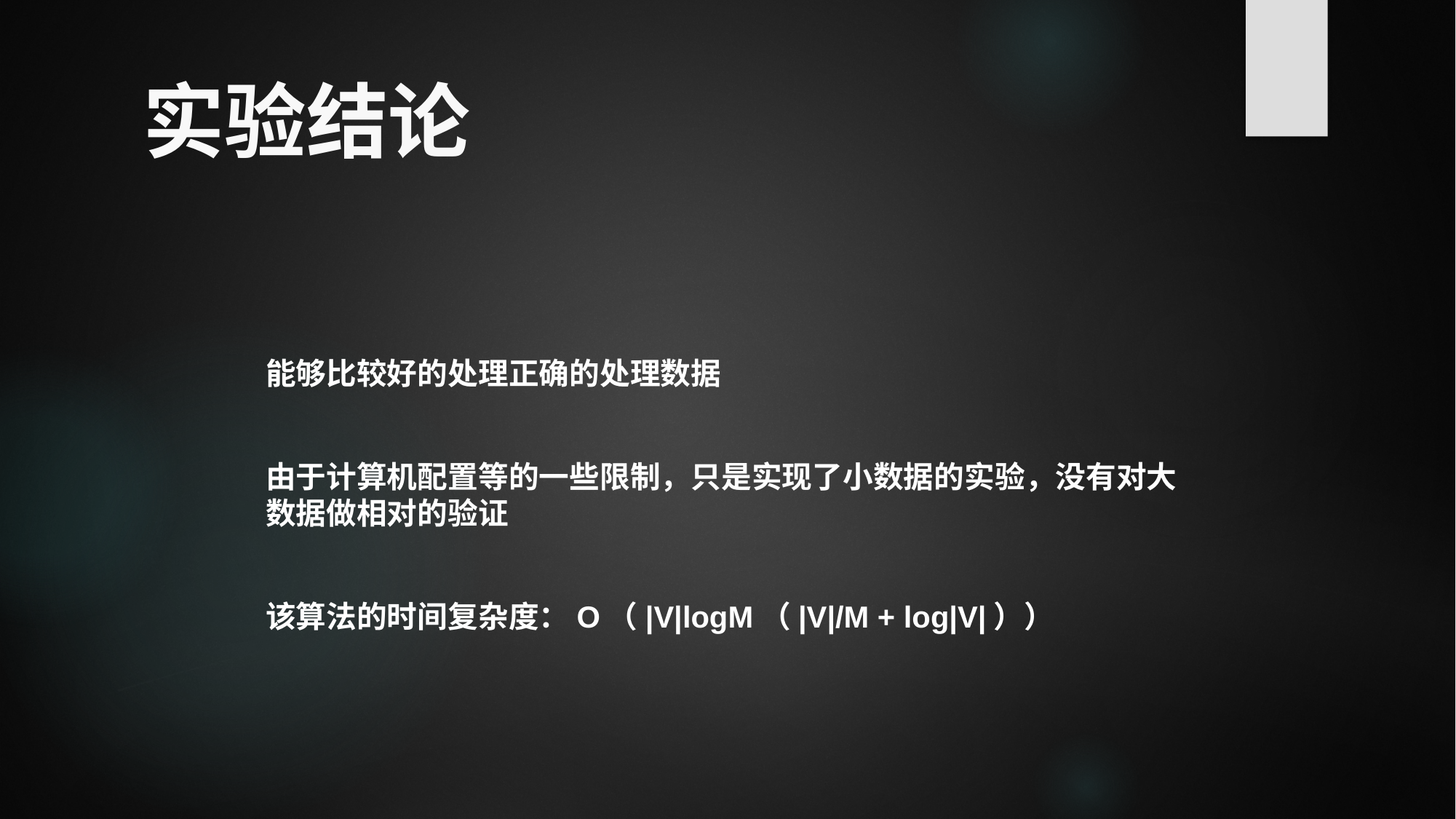

# 实验结论
能够比较好的处理正确的处理数据

由于计算机配置等的一些限制，只是实现了小数据的实验，没有对大数据做相对的验证

该算法的时间复杂度：O（|V|logM（|V|/M + log|V|））